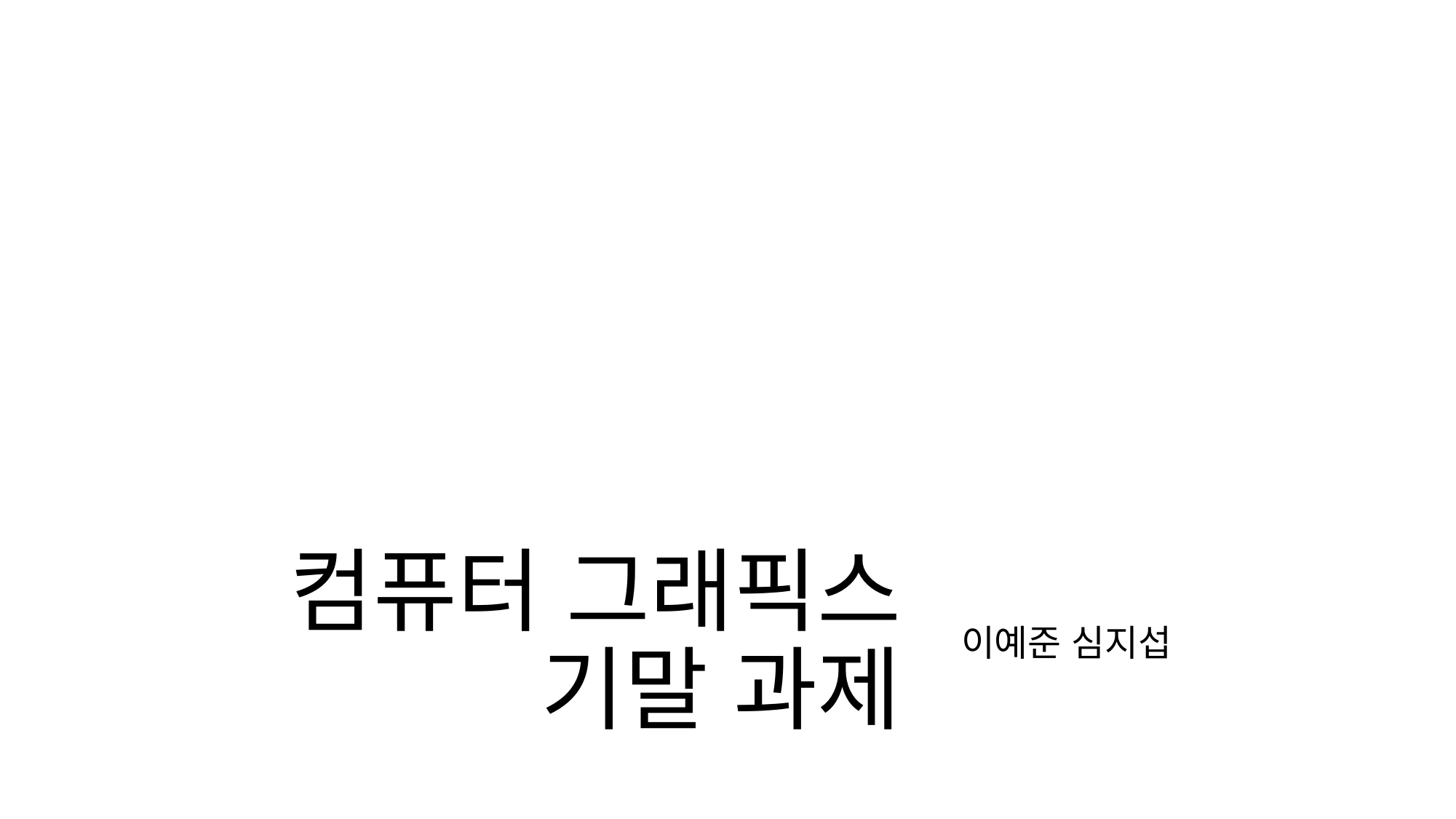

# 컴퓨터 그래픽스 기말 과제
이예준 심지섭